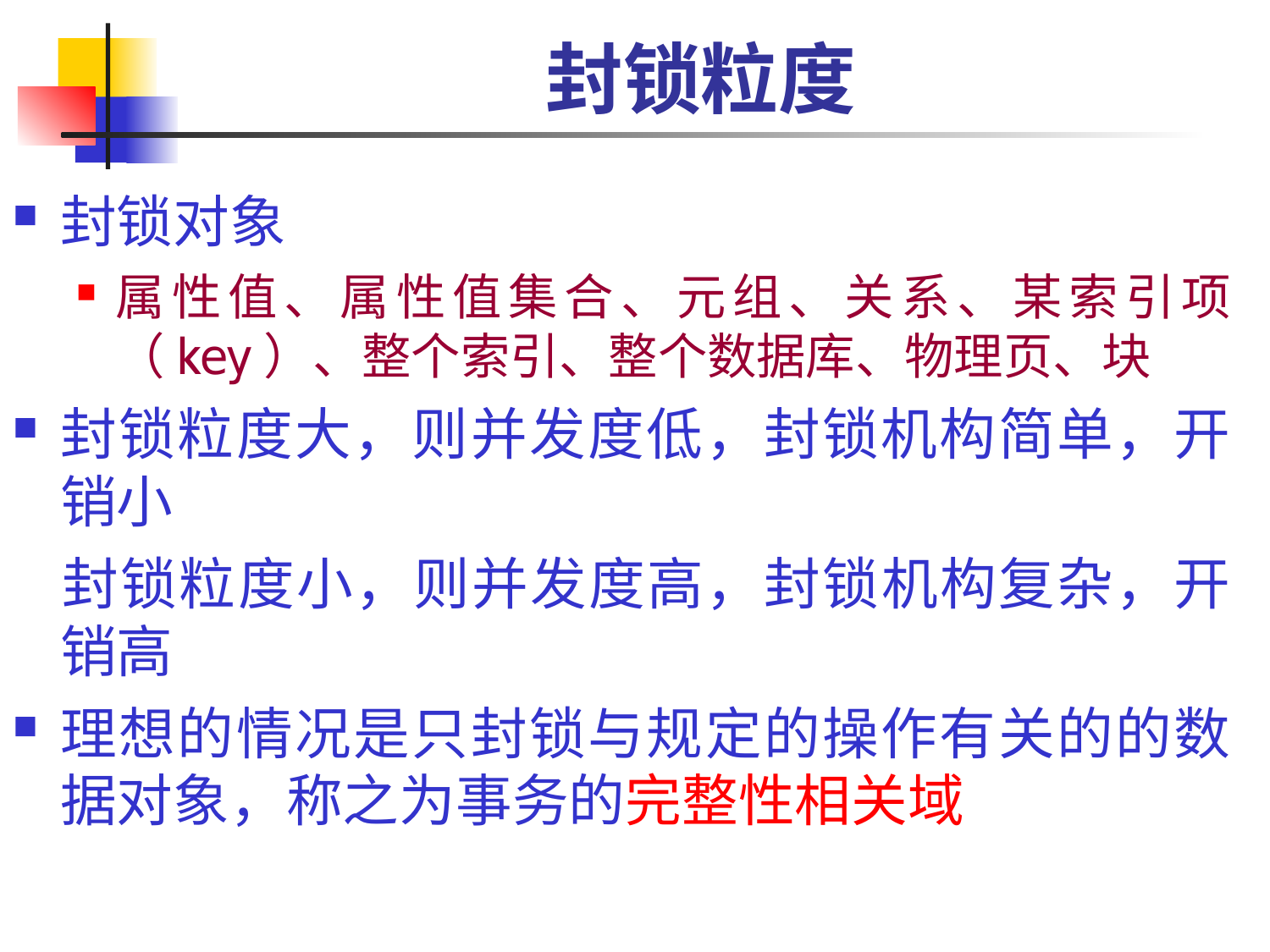

# 封锁粒度
封锁对象
属性值、属性值集合、元组、关系、某索引项（key）、整个索引、整个数据库、物理页、块
封锁粒度大，则并发度低，封锁机构简单，开销小
	封锁粒度小，则并发度高，封锁机构复杂，开销高
理想的情况是只封锁与规定的操作有关的的数据对象，称之为事务的完整性相关域